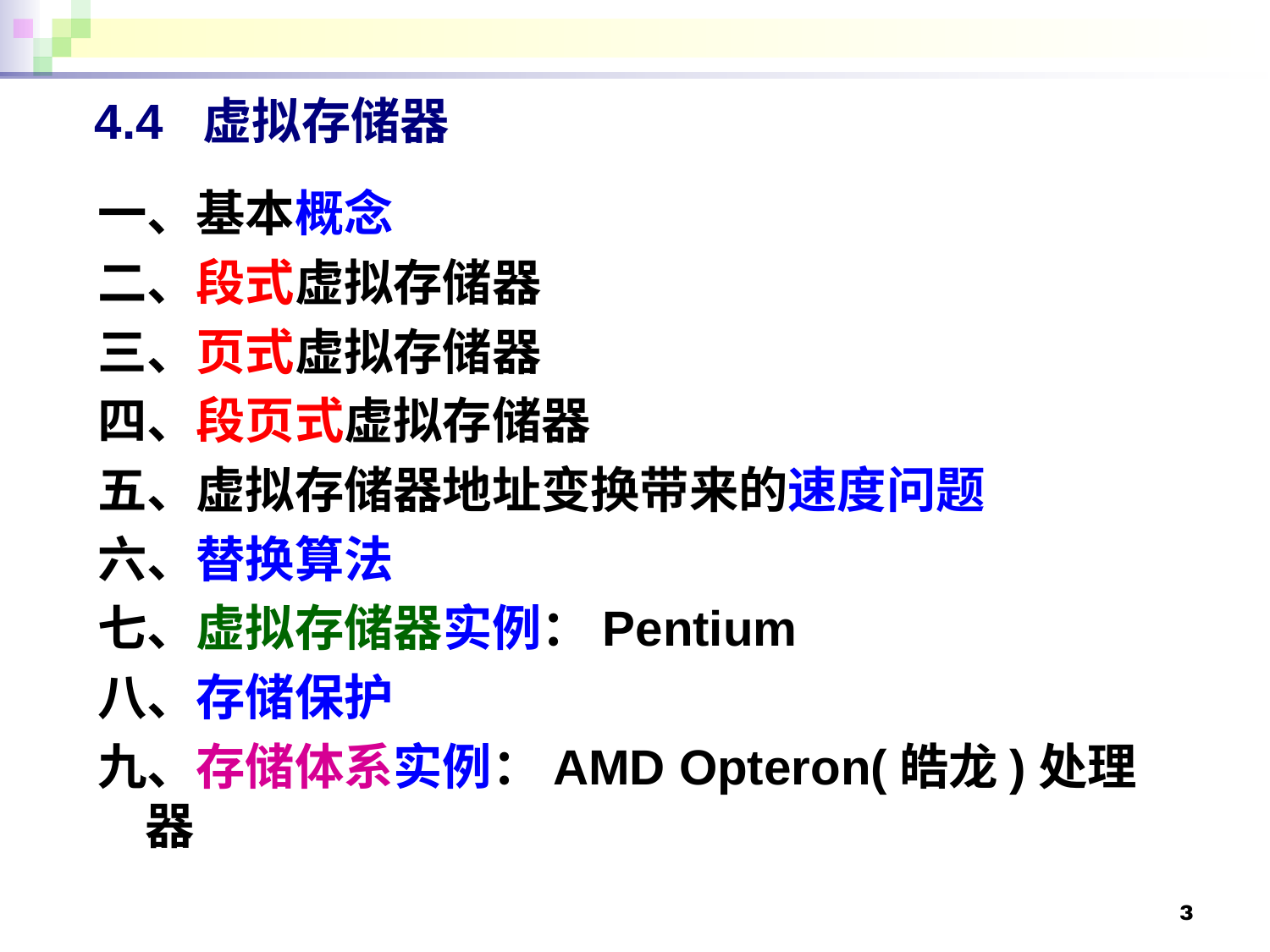

# 4.4  虚拟存储器
一、基本概念
二、段式虚拟存储器
三、页式虚拟存储器
四、段页式虚拟存储器
五、虚拟存储器地址变换带来的速度问题
六、替换算法
七、虚拟存储器实例：Pentium
八、存储保护
九、存储体系实例：AMD Opteron(皓龙)处理器
3